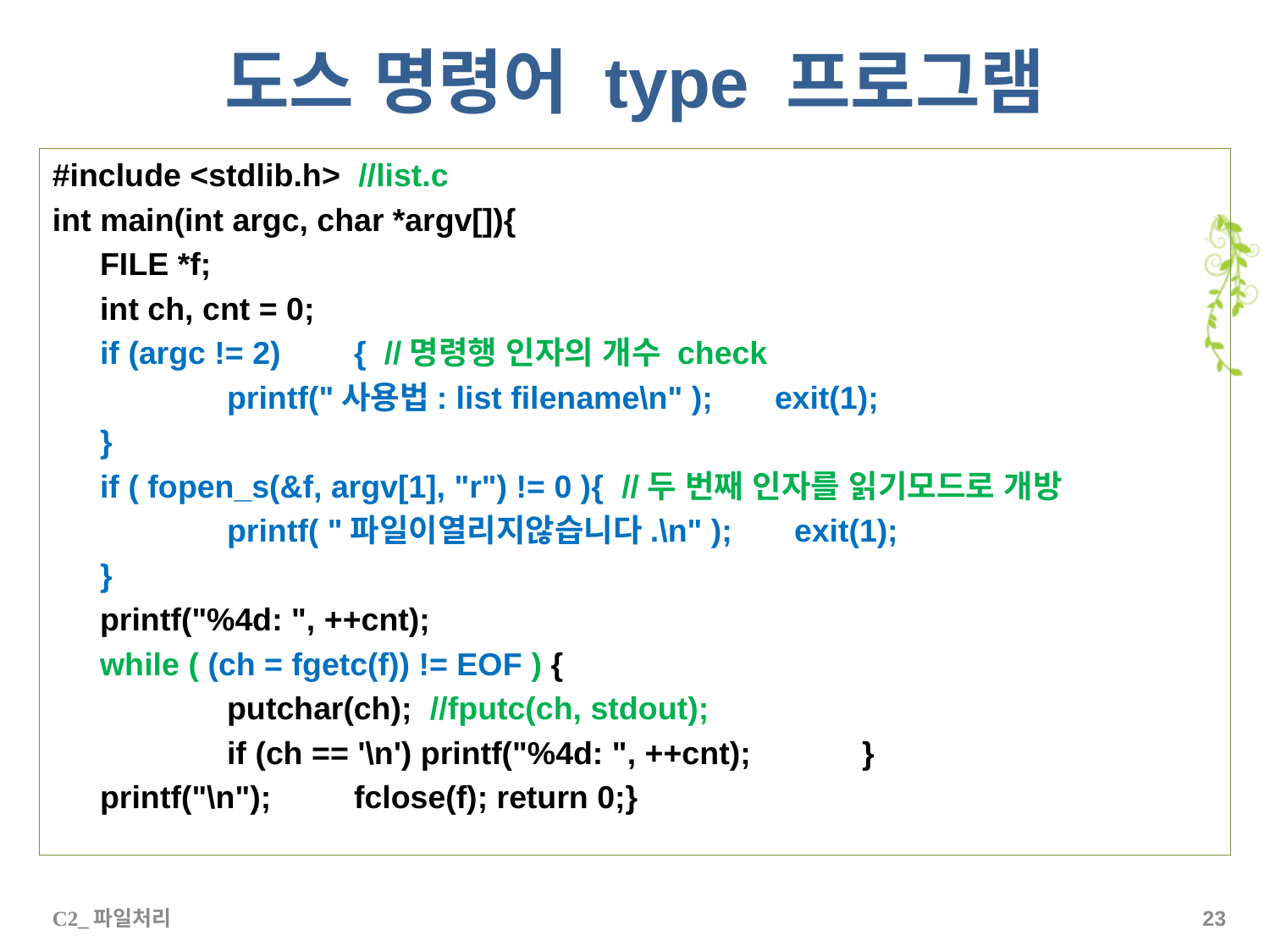

# 도스 명령어 type 프로그램
#include <stdlib.h>  //list.c
int main(int argc, char *argv[]){
	FILE *f;
	int ch, cnt = 0;
	if (argc != 2) 	{  //명령행 인자의 개수 check
		printf("사용법: list filename\n" );       exit(1);
	}
	if ( fopen_s(&f, argv[1], "r") != 0 ){  //두 번째 인자를 읽기모드로 개방
		printf( "파일이열리지않습니다.\n" );       exit(1);
	}
	printf("%4d: ", ++cnt);
	while ( (ch = fgetc(f)) != EOF ) {
		putchar(ch);  //fputc(ch, stdout);
		if (ch == '\n') printf("%4d: ", ++cnt);	}
	printf("\n");	fclose(f); return 0;}
C2_파일처리
23